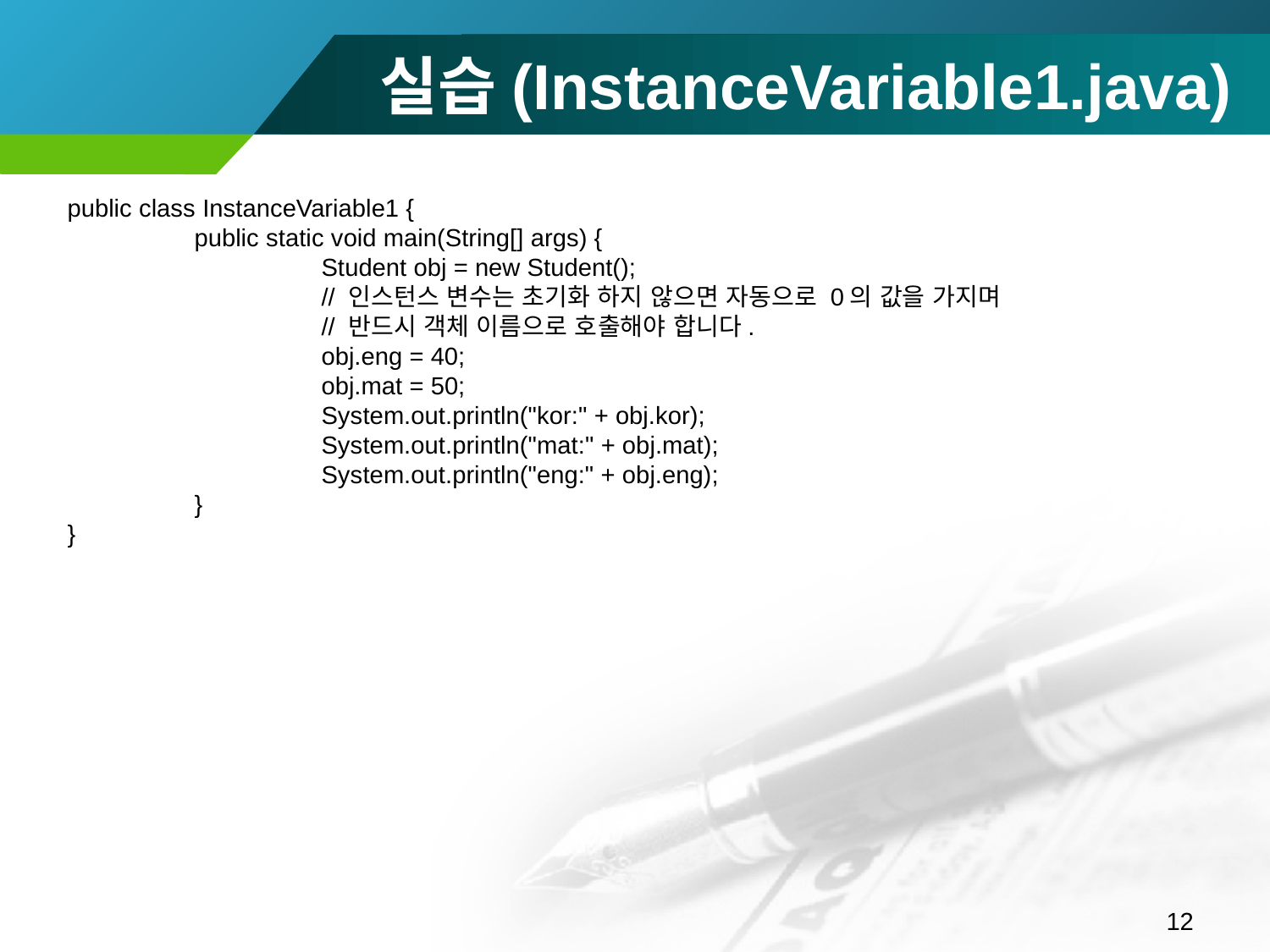

# 실습(InstanceVariable1.java)
public class InstanceVariable1 {
	public static void main(String[] args) {
		Student obj = new Student();
		// 인스턴스 변수는 초기화 하지 않으면 자동으로 0의 값을 가지며
		// 반드시 객체 이름으로 호출해야 합니다.
		obj.eng = 40;
		obj.mat = 50;
		System.out.println("kor:" + obj.kor);
		System.out.println("mat:" + obj.mat);
		System.out.println("eng:" + obj.eng);
	}
}
12